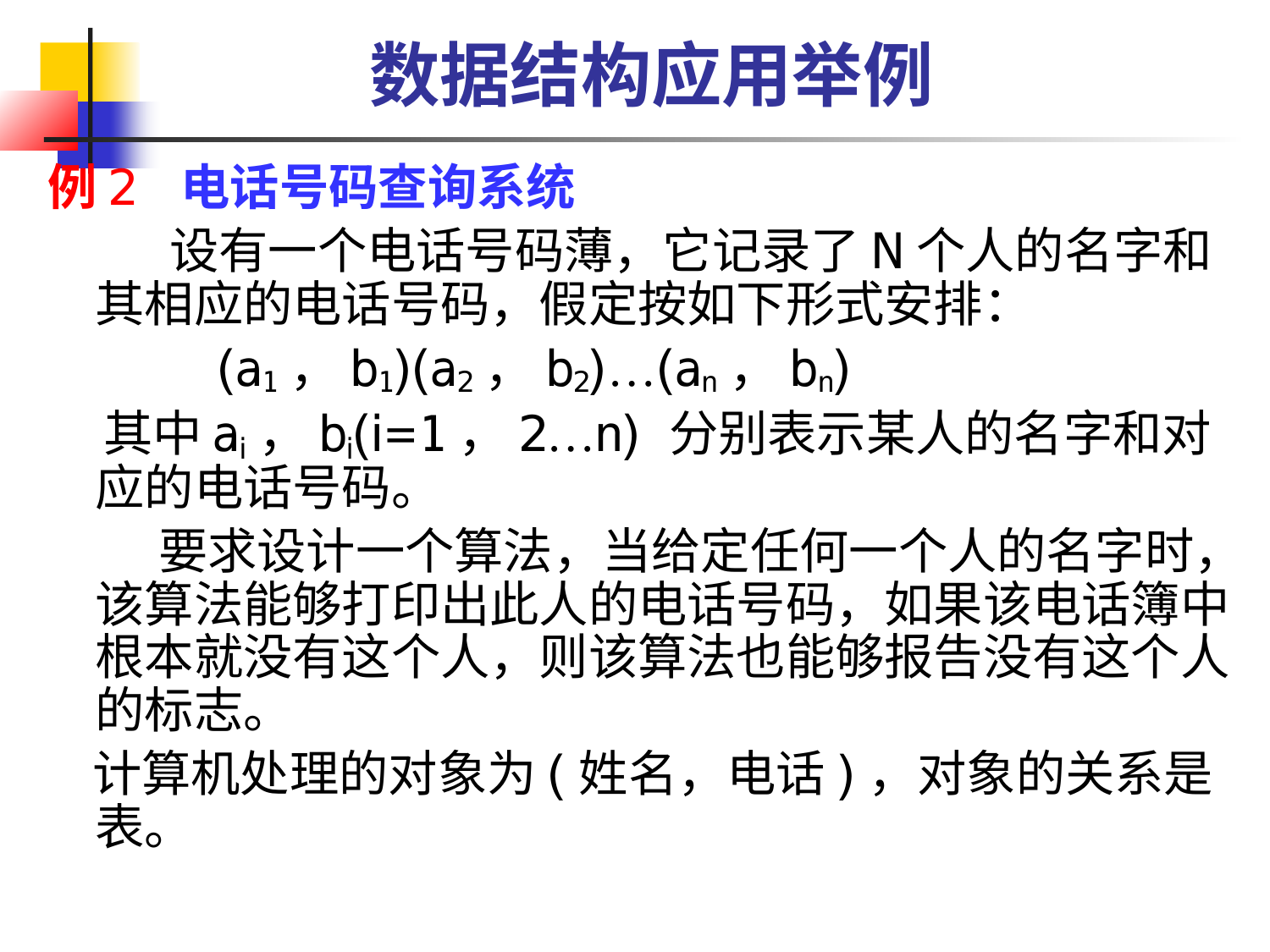

数据结构应用举例
例2  电话号码查询系统
          设有一个电话号码薄，它记录了N个人的名字和其相应的电话号码，假定按如下形式安排：
           (a1，b1)(a2，b2)…(an，bn)
    其中ai，bi(i=1，2…n) 分别表示某人的名字和对应的电话号码。
         要求设计一个算法，当给定任何一个人的名字时，该算法能够打印出此人的电话号码，如果该电话簿中根本就没有这个人，则该算法也能够报告没有这个人的标志。
   计算机处理的对象为(姓名，电话)，对象的关系是表。